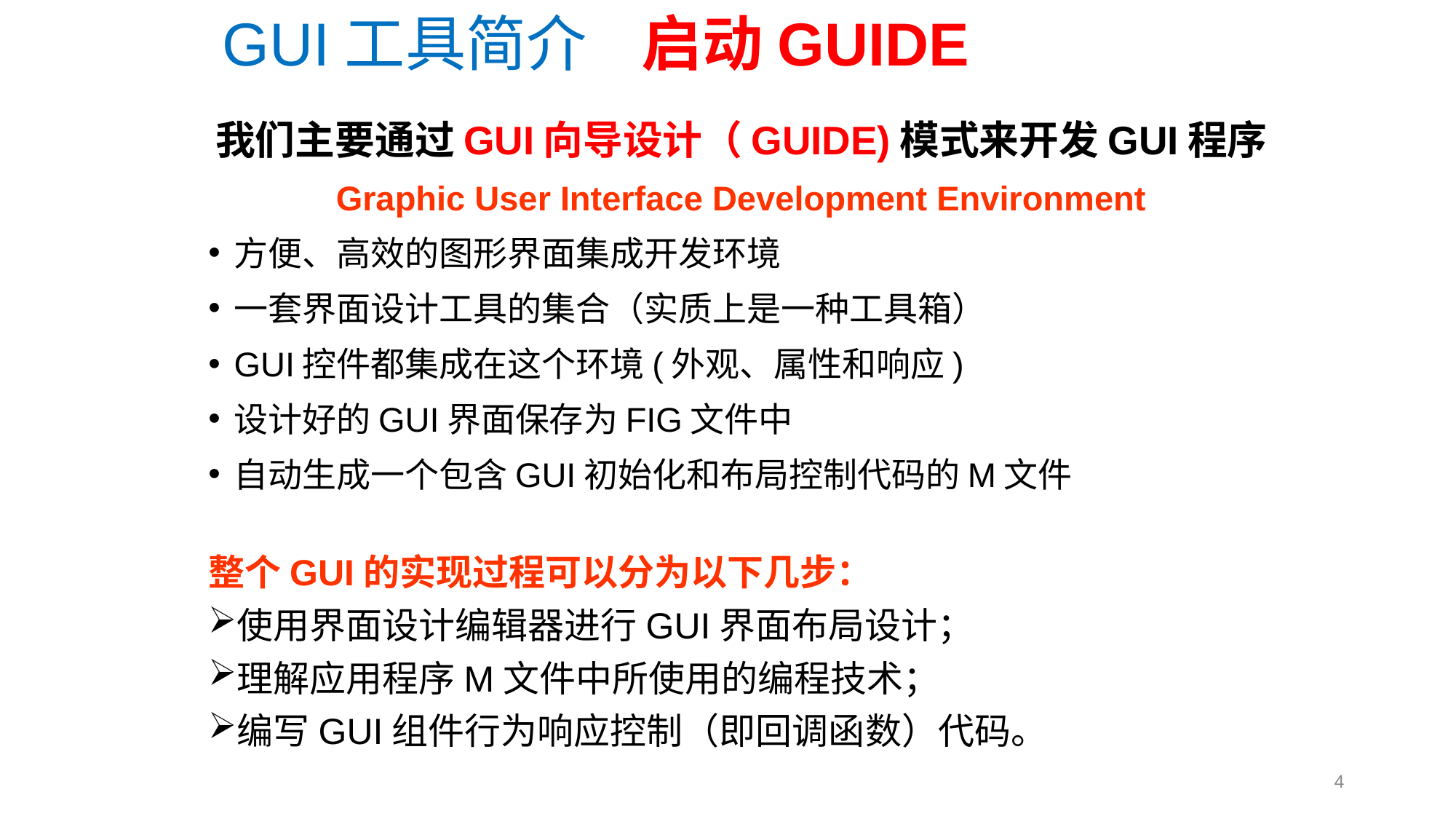

GUI工具简介    启动GUIDE
我们主要通过GUI向导设计（GUIDE)模式来开发GUI程序
Graphic User Interface Development Environment
方便、高效的图形界面集成开发环境
一套界面设计工具的集合（实质上是一种工具箱）
GUI控件都集成在这个环境(外观、属性和响应)
设计好的GUI界面保存为FIG文件中
自动生成一个包含GUI初始化和布局控制代码的M文件
整个GUI的实现过程可以分为以下几步：
使用界面设计编辑器进行GUI界面布局设计；
理解应用程序M文件中所使用的编程技术；
编写GUI组件行为响应控制（即回调函数）代码。
4